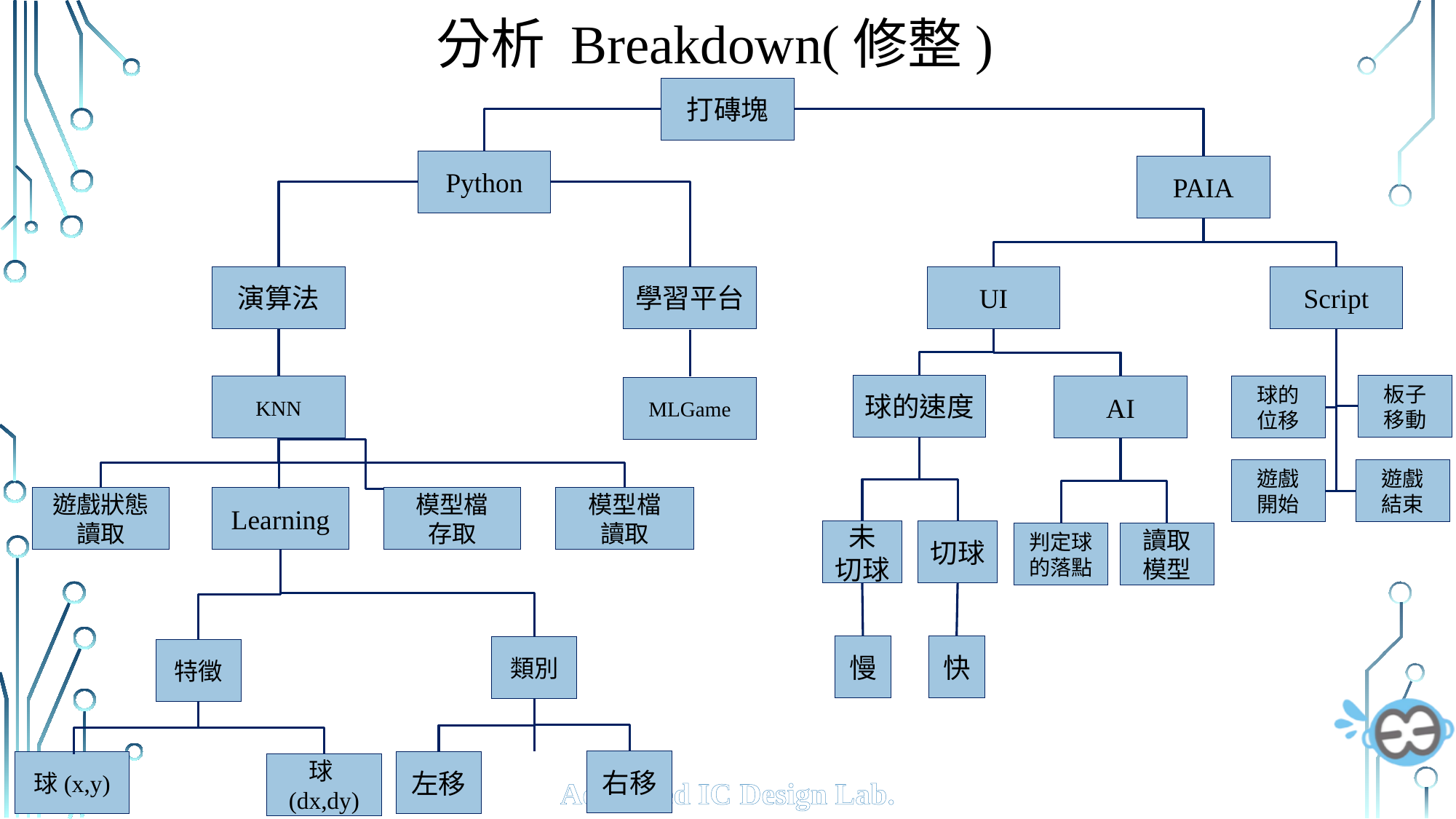

# 分析 Breakdown(修整)
打磚塊
Python
PAIA
學習平台
Script
演算法
UI
板子
移動
球的速度
AI
球的
位移
KNN
MLGame
遊戲
開始
遊戲
結束
遊戲狀態讀取
Learning
模型檔
存取
模型檔
讀取
未
切球
切球
判定球的落點
讀取模型
慢
快
類別
特徵
右移
球(x,y)
左移
球(dx,dy)